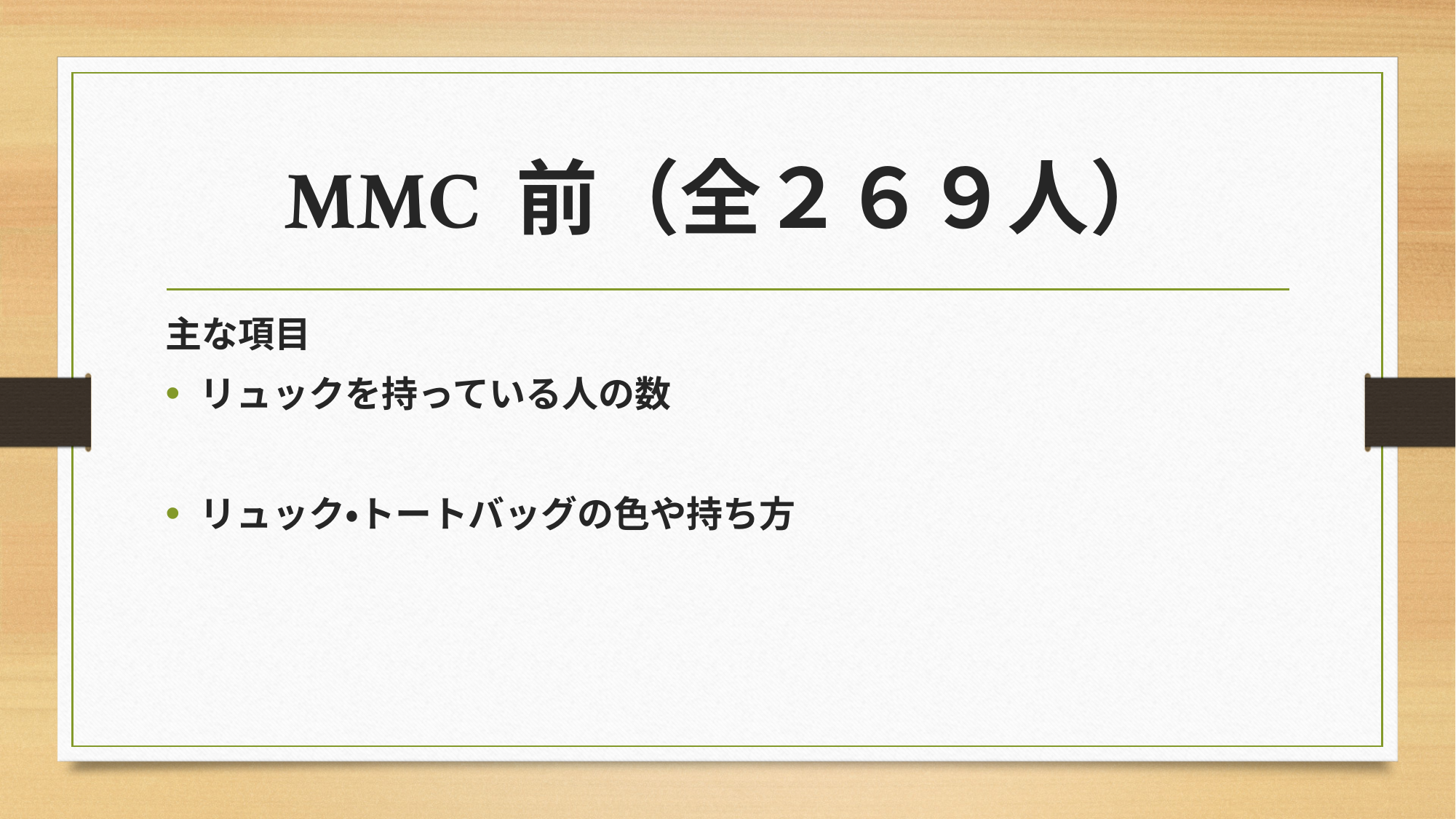

# MMC 前（全２６９人）
主な項目
リュックを持っている人の数

リュック・トートバッグの色や持ち方